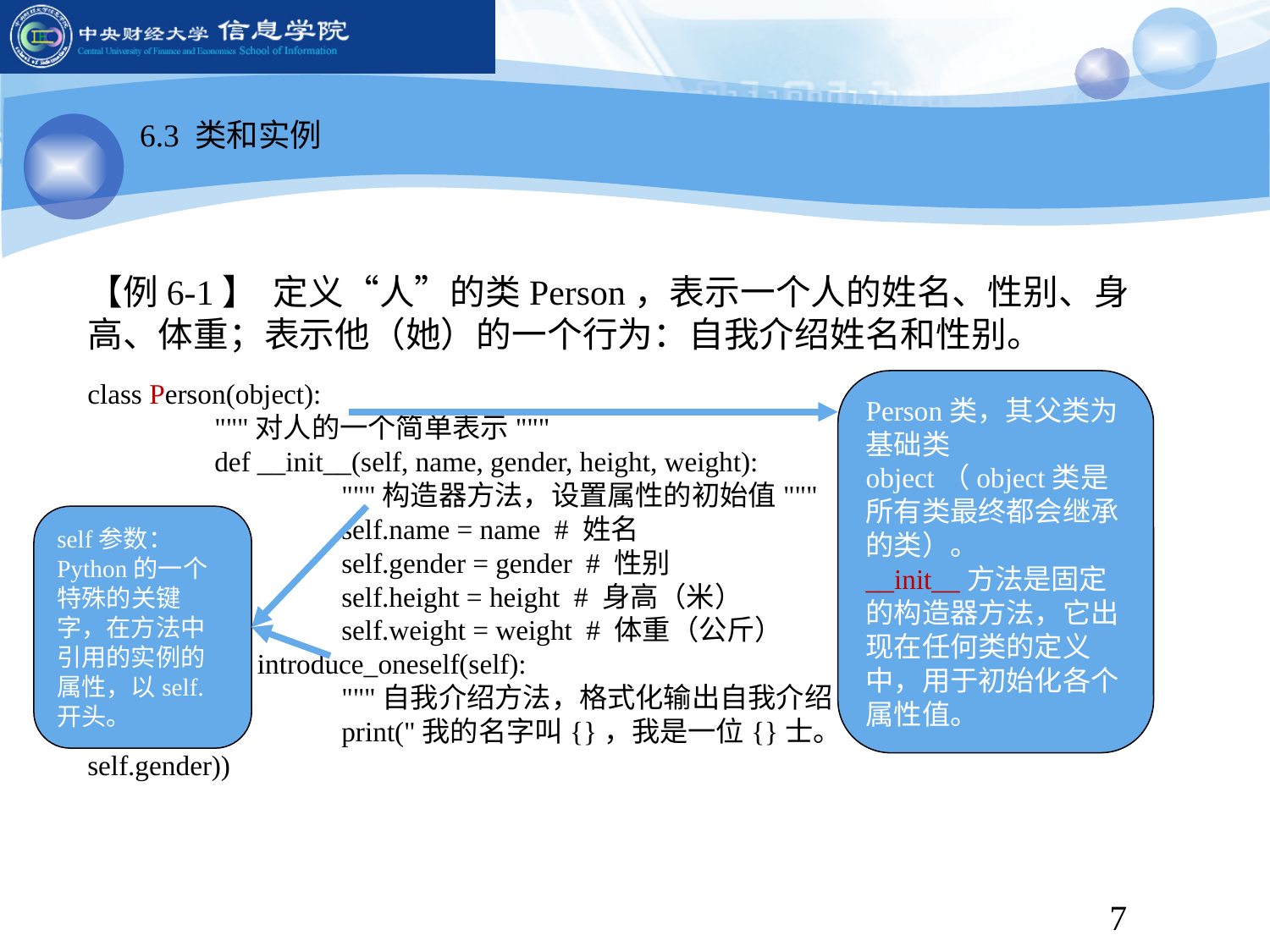

6.3 类和实例
【例6-1】  定义“人”的类Person，表示一个人的姓名、性别、身高、体重；表示他（她）的一个行为：自我介绍姓名和性别。

class Person(object):
	"""对人的一个简单表示"""
	def __init__(self, name, gender, height, weight):
		"""构造器方法，设置属性的初始值"""
		self.name = name  # 姓名
		self.gender = gender  # 性别
		self.height = height  # 身高（米）
		self.weight = weight  # 体重（公斤）
	def introduce_oneself(self):
		"""自我介绍方法，格式化输出自我介绍"""
		print("我的名字叫{}，我是一位{}士。".format(self.name, self.gender))

Person类，其父类为基础类object（object类是所有类最终都会继承的类）。
__init__方法是固定的构造器方法，它出现在任何类的定义中，用于初始化各个属性值。
self参数：Python的一个特殊的关键字，在方法中引用的实例的属性，以self.开头。